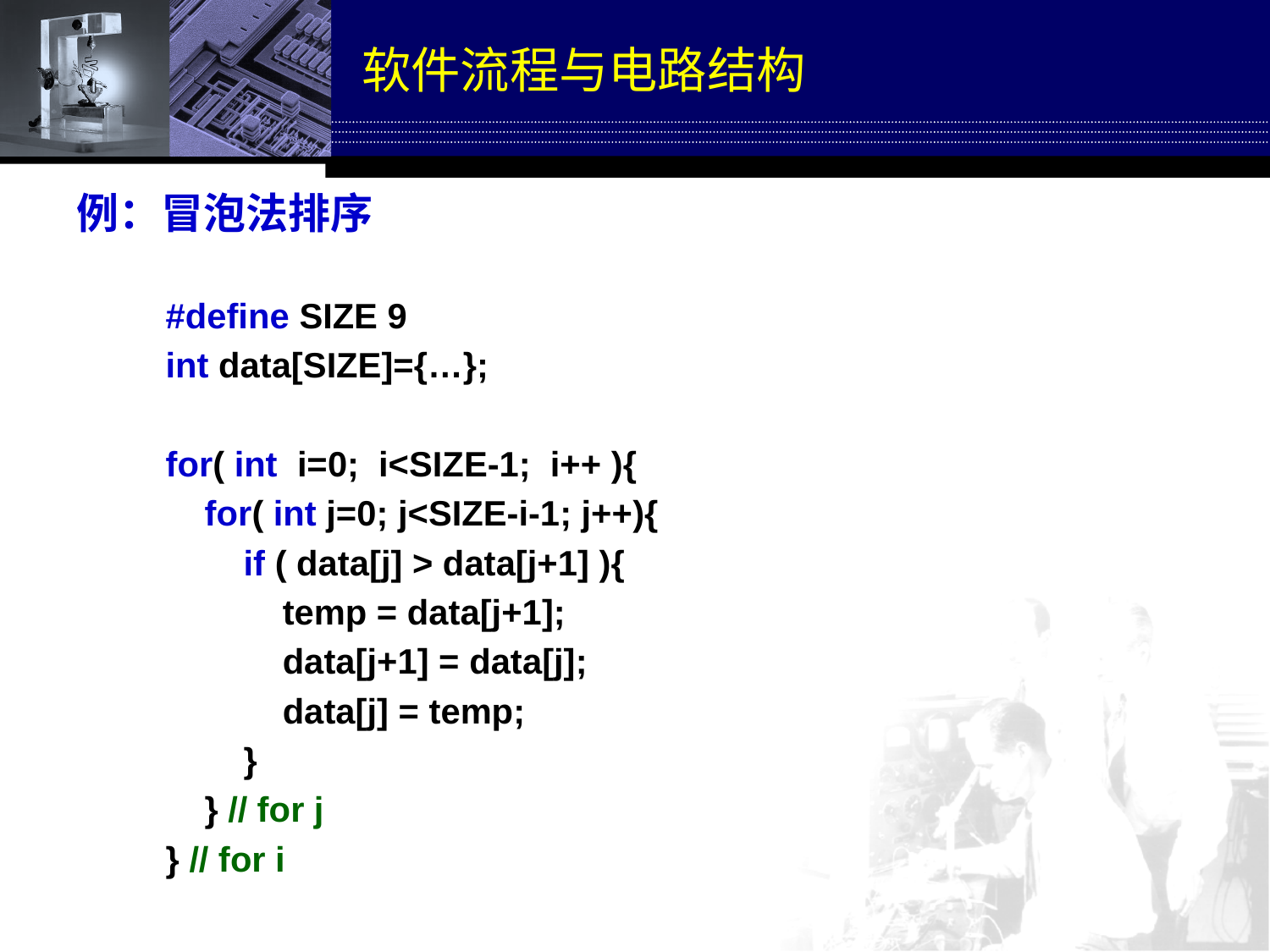

# 软件流程与电路结构
例：冒泡法排序

#define SIZE 9
int data[SIZE]={…};

for( int  i=0;  i<SIZE-1;  i++ ){
    for( int j=0; j<SIZE-i-1; j++){
        if ( data[j] > data[j+1] ){
            temp = data[j+1];
            data[j+1] = data[j];
            data[j] = temp;
        }
    } // for j
} // for i